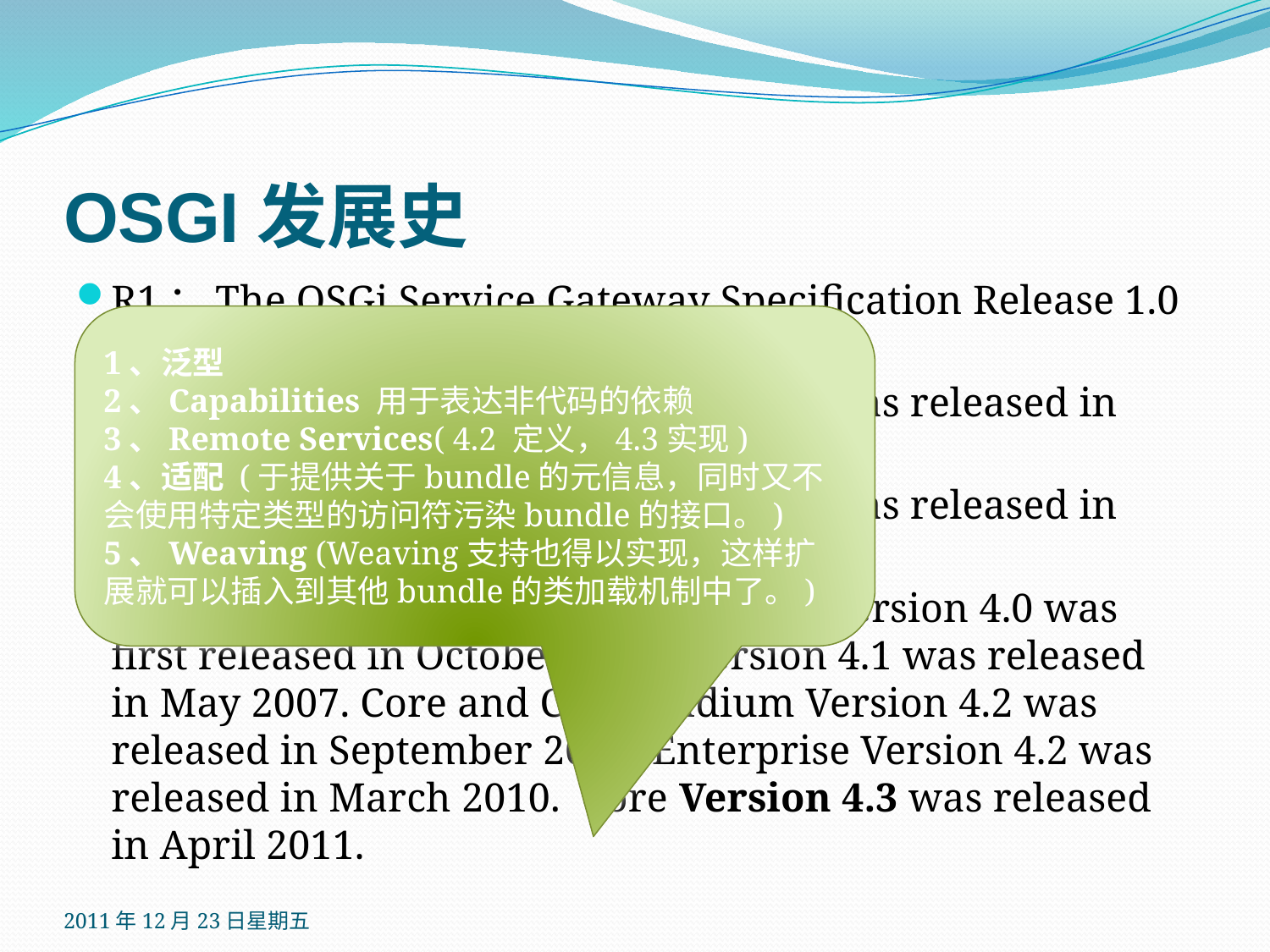

# OSGI发展史
R1：The OSGi Service Gateway Specification Release 1.0 was released in May 2000.
R2：OSGi Service Platform Release 2 was released in October 2001.
R3：OSGi Service Platform Release 3 was released in March 2003.
R4：OSGi Service Platform Release 4 Version 4.0 was first released in October 2005. Version 4.1 was released in May 2007. Core and Compendium Version 4.2 was released in September 2009. Enterprise Version 4.2 was released in March 2010.  Core Version 4.3 was released in April 2011.
1、泛型
2、Capabilities 用于表达非代码的依赖
3、Remote Services( 4.2 定义，4.3实现)
4、适配 (于提供关于bundle的元信息，同时又不会使用特定类型的访问符污染bundle的接口。)
5、Weaving (Weaving支持也得以实现，这样扩展就可以插入到其他bundle的类加载机制中了。)
2011年12月23日星期五